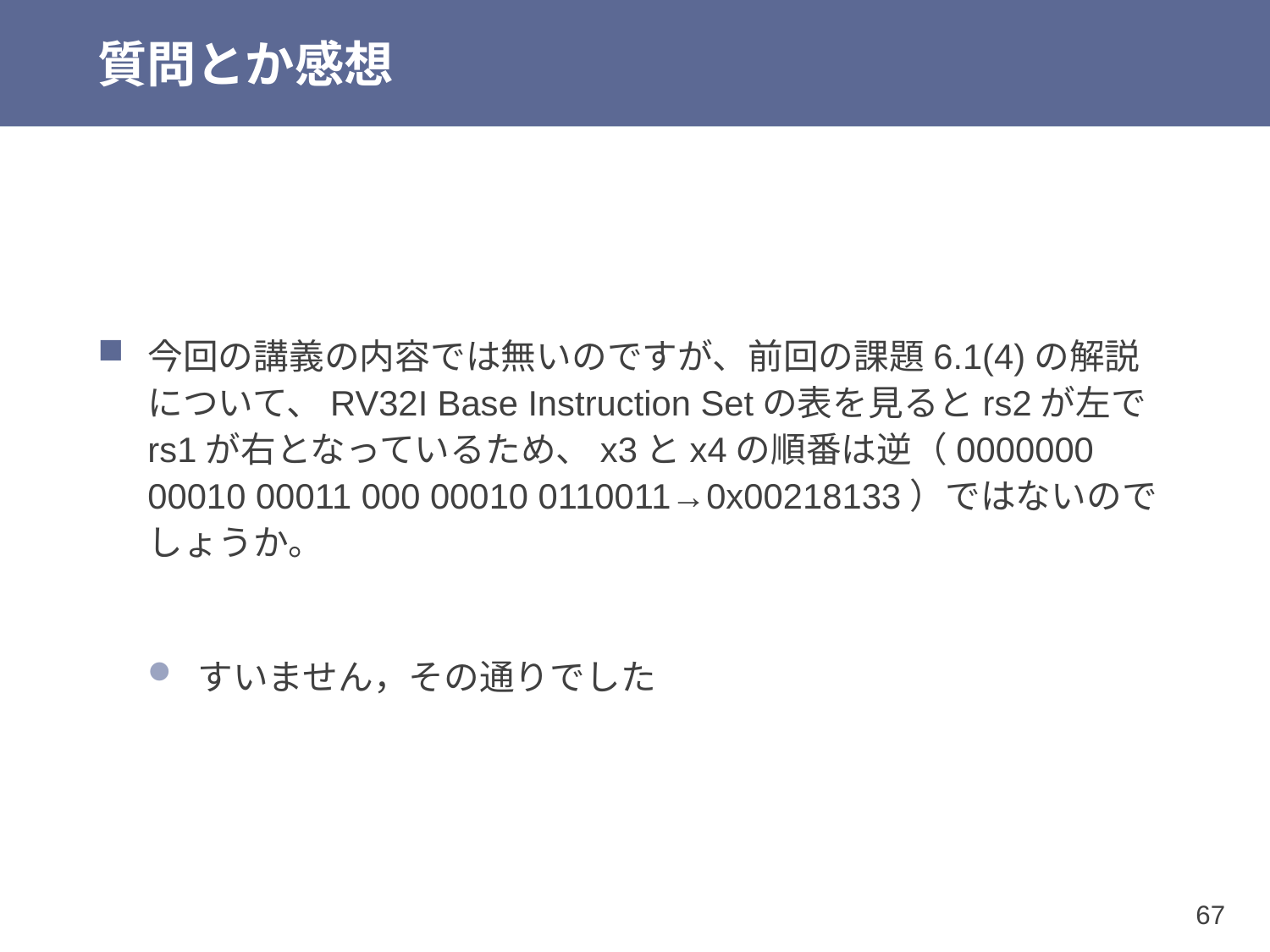

# 質問とか感想
今回の講義の内容では無いのですが、前回の課題6.1(4)の解説について、RV32I Base Instruction Setの表を見るとrs2が左でrs1が右となっているため、x3とx4の順番は逆（0000000 00010 00011 000 00010 0110011→0x00218133）ではないのでしょうか。

すいません，その通りでした